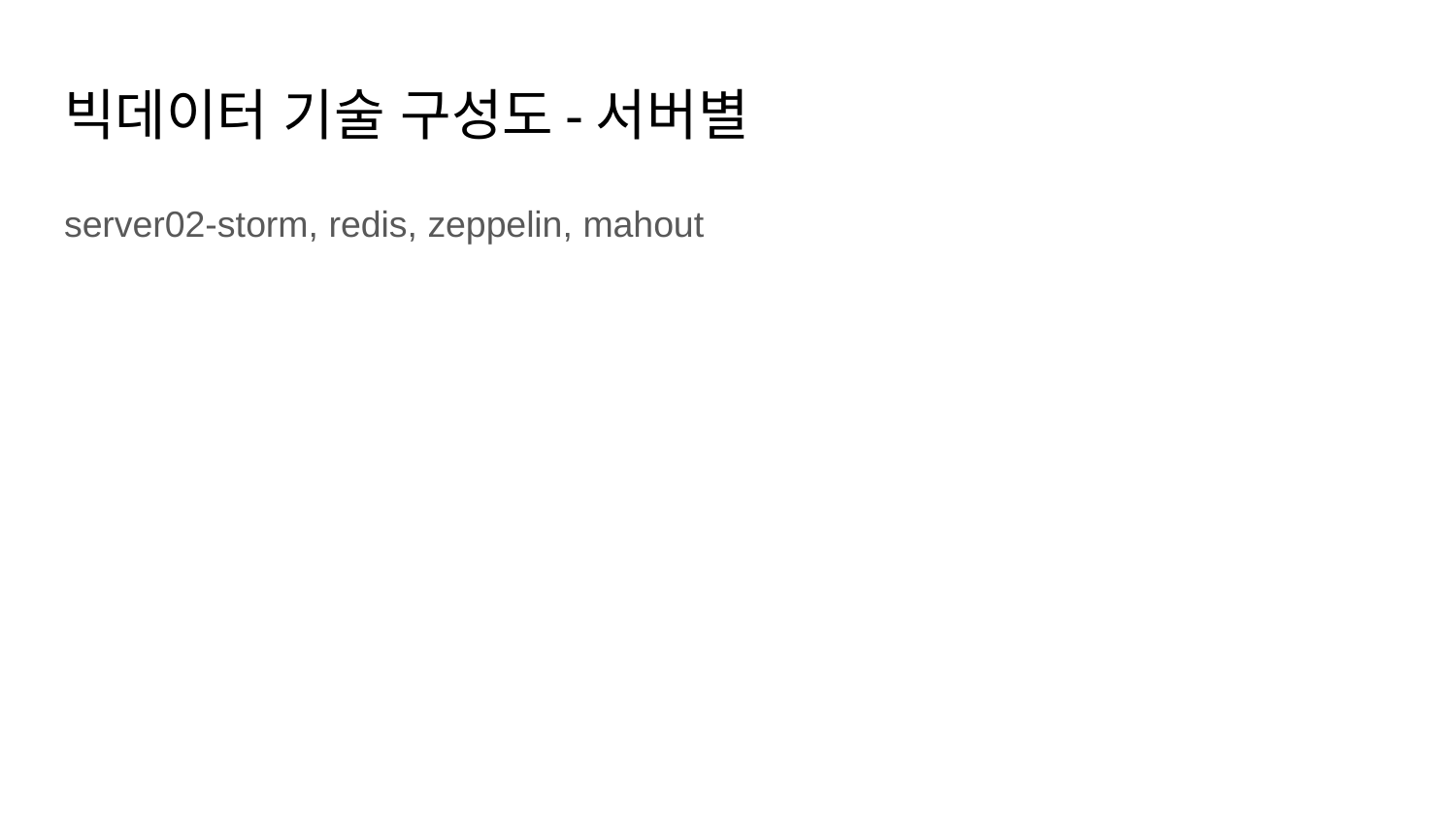

# 빅데이터 기술 구성도-서버별
server02-storm, redis, zeppelin, mahout